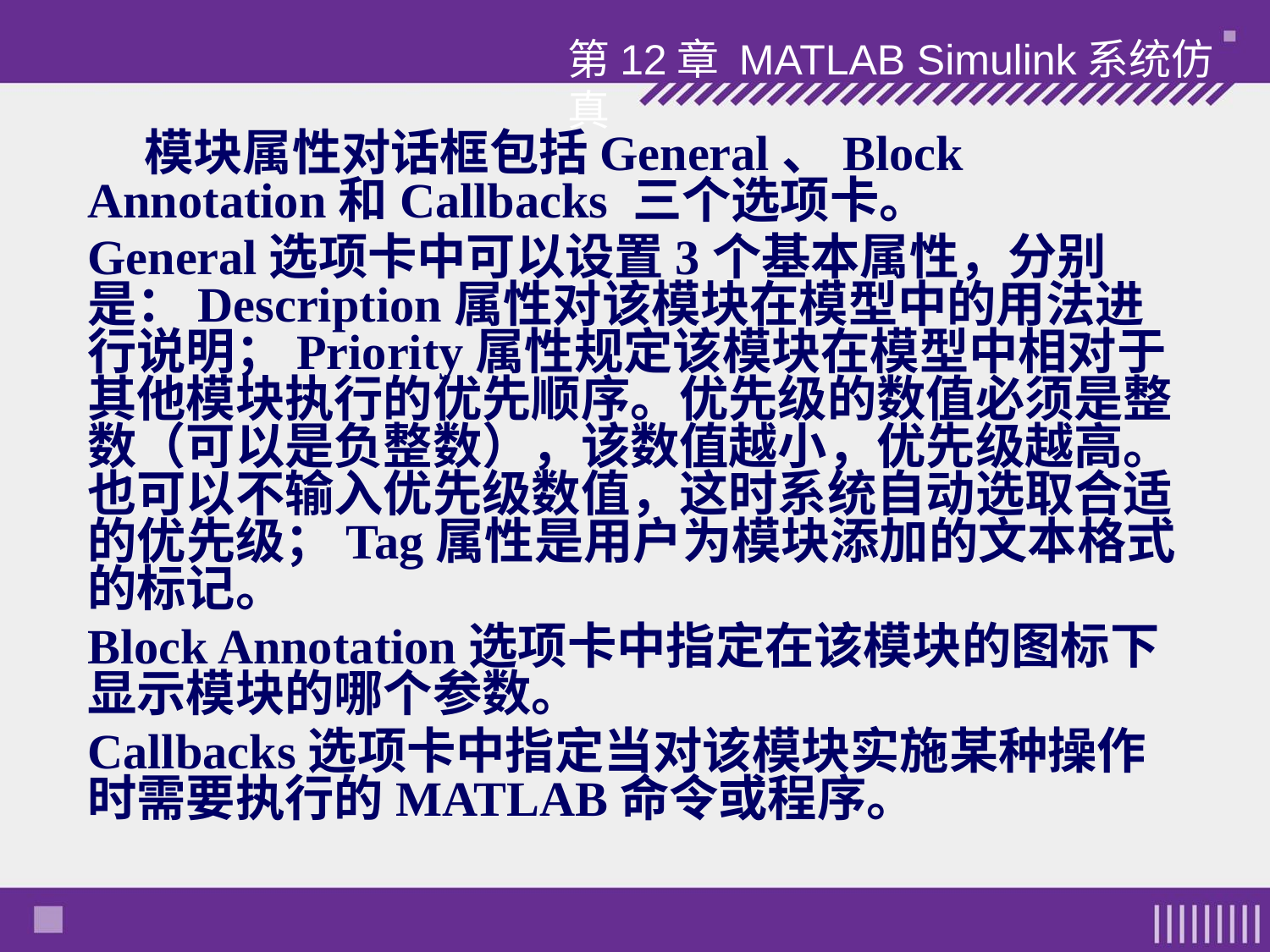

第12章 MATLAB Simulink系统仿真
    模块属性对话框包括General、Block Annotation和Callbacks 三个选项卡。
General选项卡中可以设置3个基本属性，分别是：Description属性对该模块在模型中的用法进行说明；Priority属性规定该模块在模型中相对于其他模块执行的优先顺序。优先级的数值必须是整数（可以是负整数），该数值越小，优先级越高。也可以不输入优先级数值，这时系统自动选取合适的优先级；Tag属性是用户为模块添加的文本格式的标记。
Block Annotation选项卡中指定在该模块的图标下显示模块的哪个参数。
Callbacks选项卡中指定当对该模块实施某种操作时需要执行的MATLAB命令或程序。